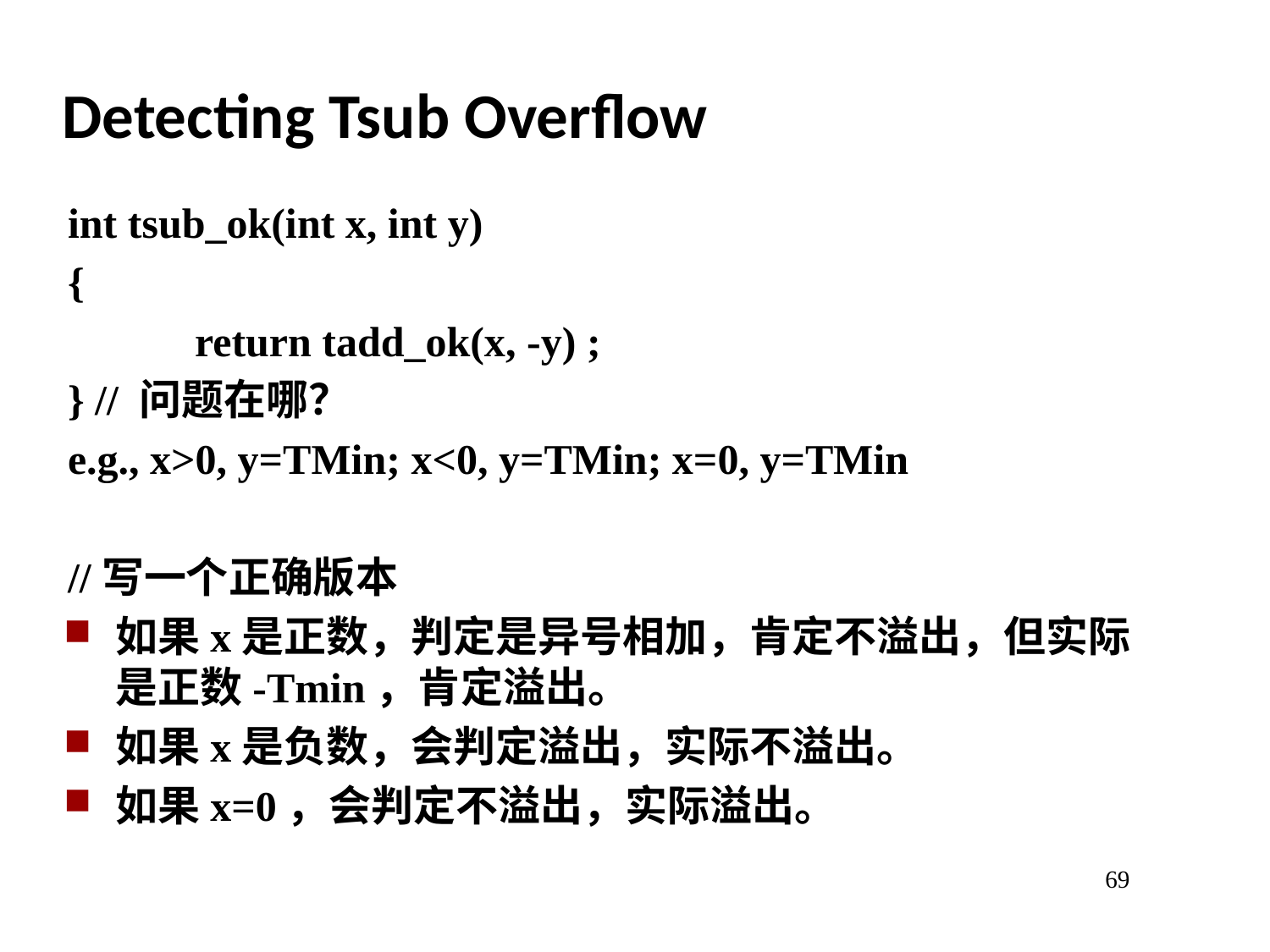

# Detecting Tsub Overflow
int tsub_ok(int x, int y)
{
	return tadd_ok(x, -y) ;
} // 问题在哪？
e.g., x>0, y=TMin; x<0, y=TMin; x=0, y=TMin

//写一个正确版本
如果x是正数，判定是异号相加，肯定不溢出，但实际是正数-Tmin，肯定溢出。
如果x是负数，会判定溢出，实际不溢出。
如果x=0，会判定不溢出，实际溢出。

69